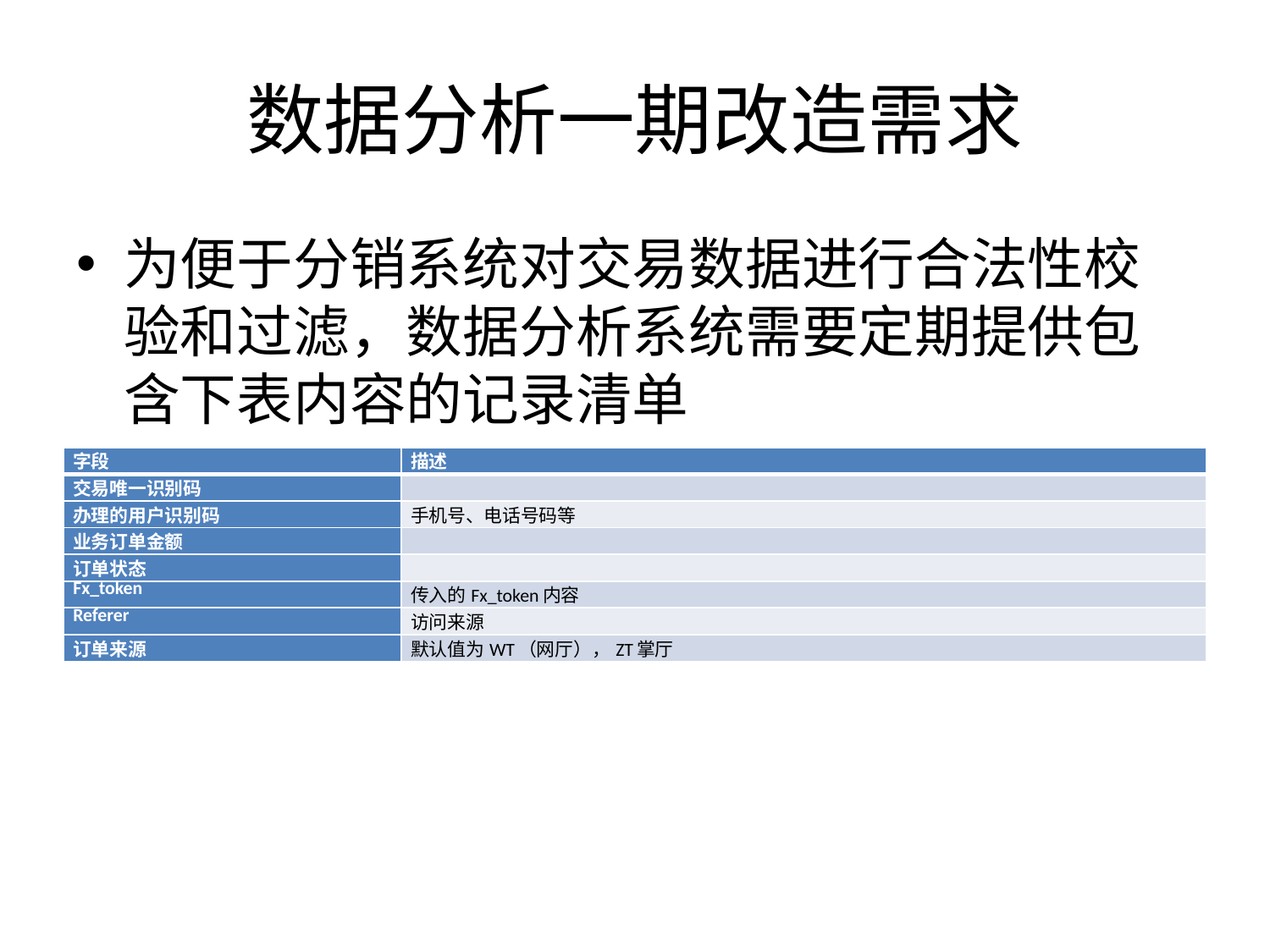

# 数据分析一期改造需求
为便于分销系统对交易数据进行合法性校验和过滤，数据分析系统需要定期提供包含下表内容的记录清单
| 字段 | 描述 |
| --- | --- |
| 交易唯一识别码 |  |
| 办理的用户识别码 | 手机号、电话号码等 |
| 业务订单金额 |  |
| 订单状态 |  |
| Fx\_token | 传入的Fx\_token内容 |
| Referer | 访问来源 |
| 订单来源 | 默认值为WT（网厅），ZT掌厅 |